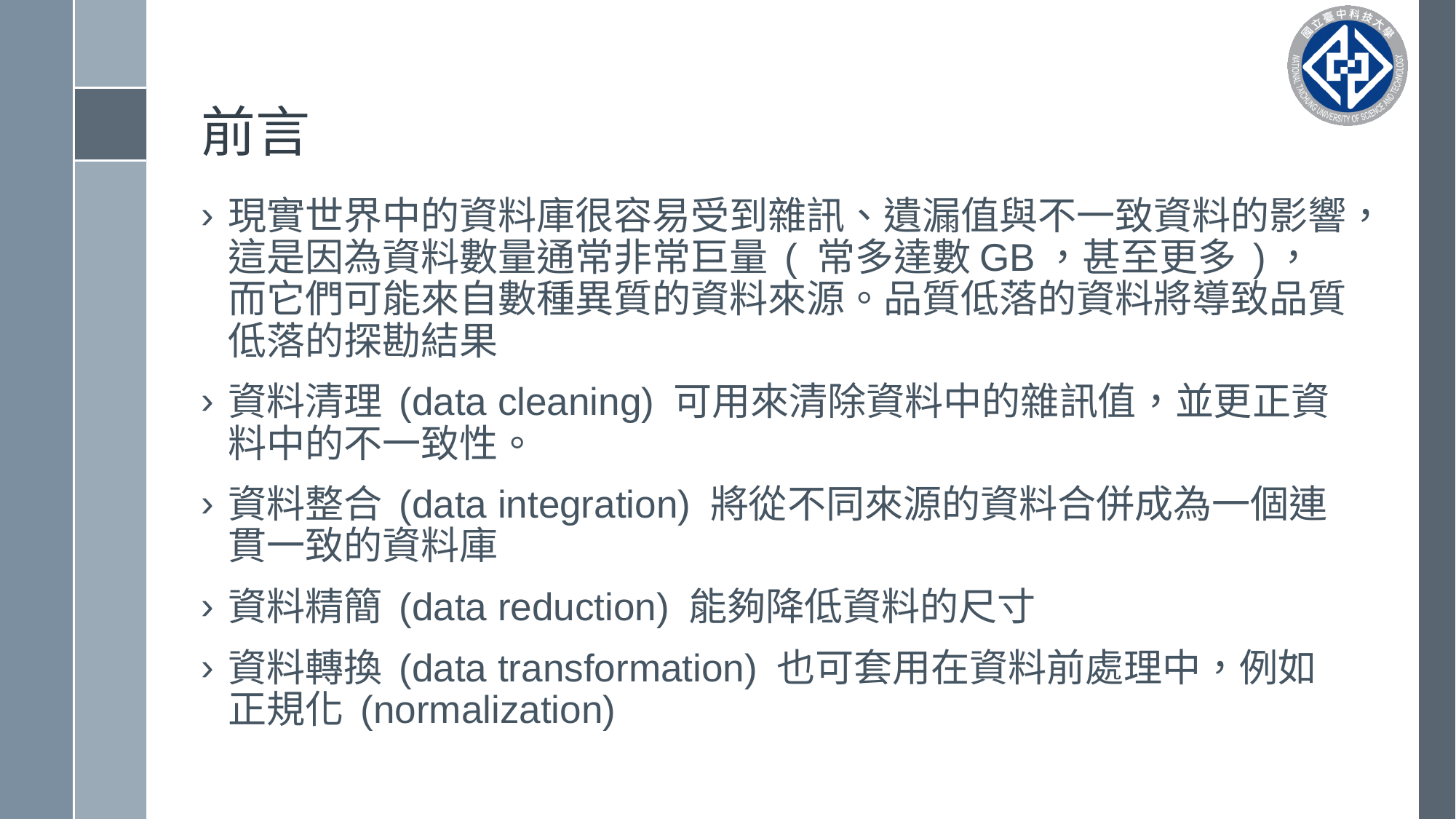

# 前言
現實世界中的資料庫很容易受到雜訊、遺漏值與不一致資料的影響，這是因為資料數量通常非常巨量 ( 常多達數GB，甚至更多 )，而它們可能來自數種異質的資料來源。品質低落的資料將導致品質低落的探勘結果
資料清理 (data cleaning) 可用來清除資料中的雜訊值，並更正資料中的不一致性。
資料整合 (data integration) 將從不同來源的資料合併成為一個連貫一致的資料庫
資料精簡 (data reduction) 能夠降低資料的尺寸
資料轉換 (data transformation) 也可套用在資料前處理中，例如正規化 (normalization)